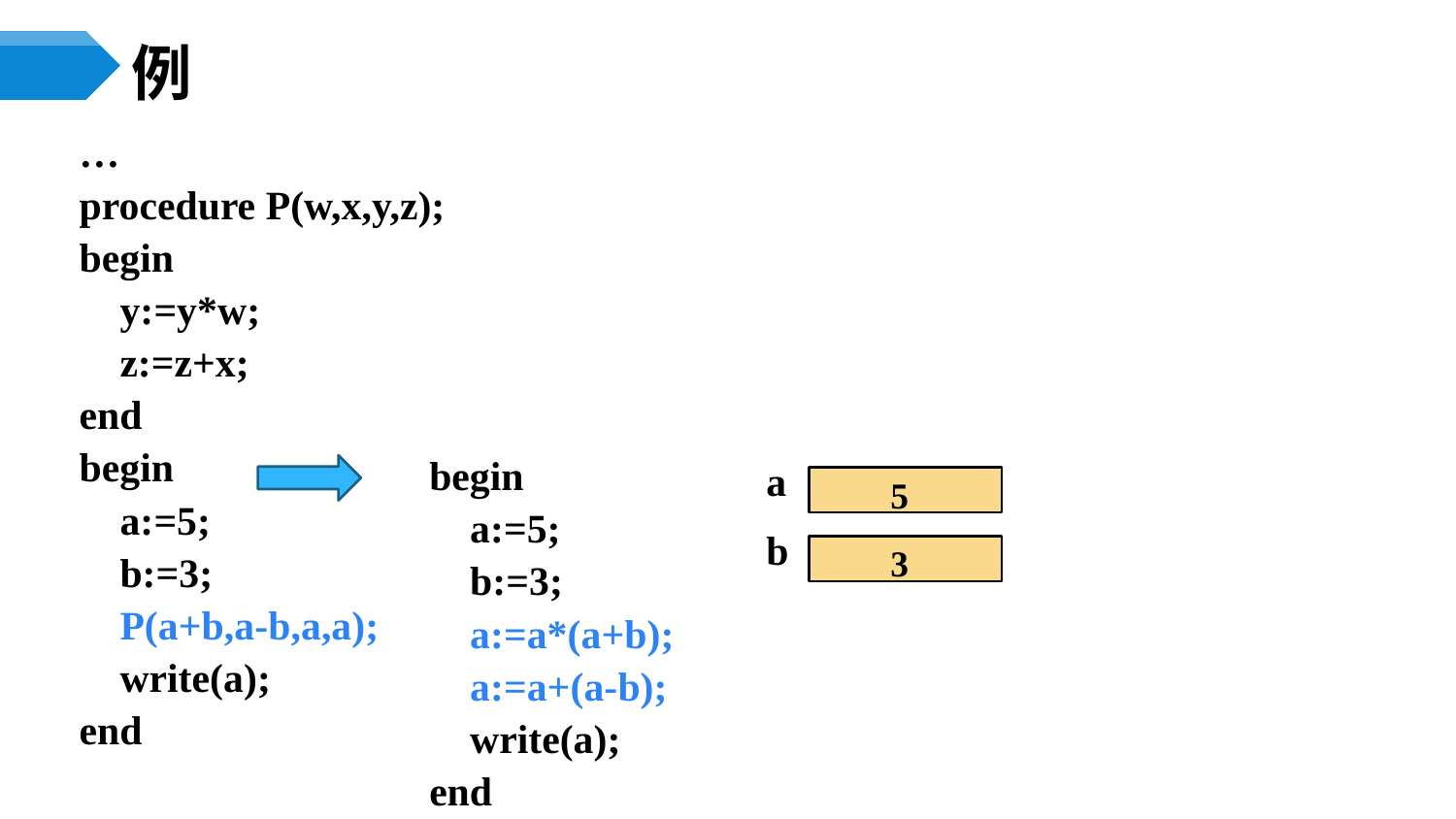

# 例
…
procedure P(w,x,y,z);
begin
    y:=y*w;
    z:=z+x;
end
begin
    a:=5;
    b:=3;
    P(a+b,a-b,a,a);
    write(a);
end
begin
    a:=5;
    b:=3;
    a:=a*(a+b);
    a:=a+(a-b);
    write(a);
end
a

5

b
3